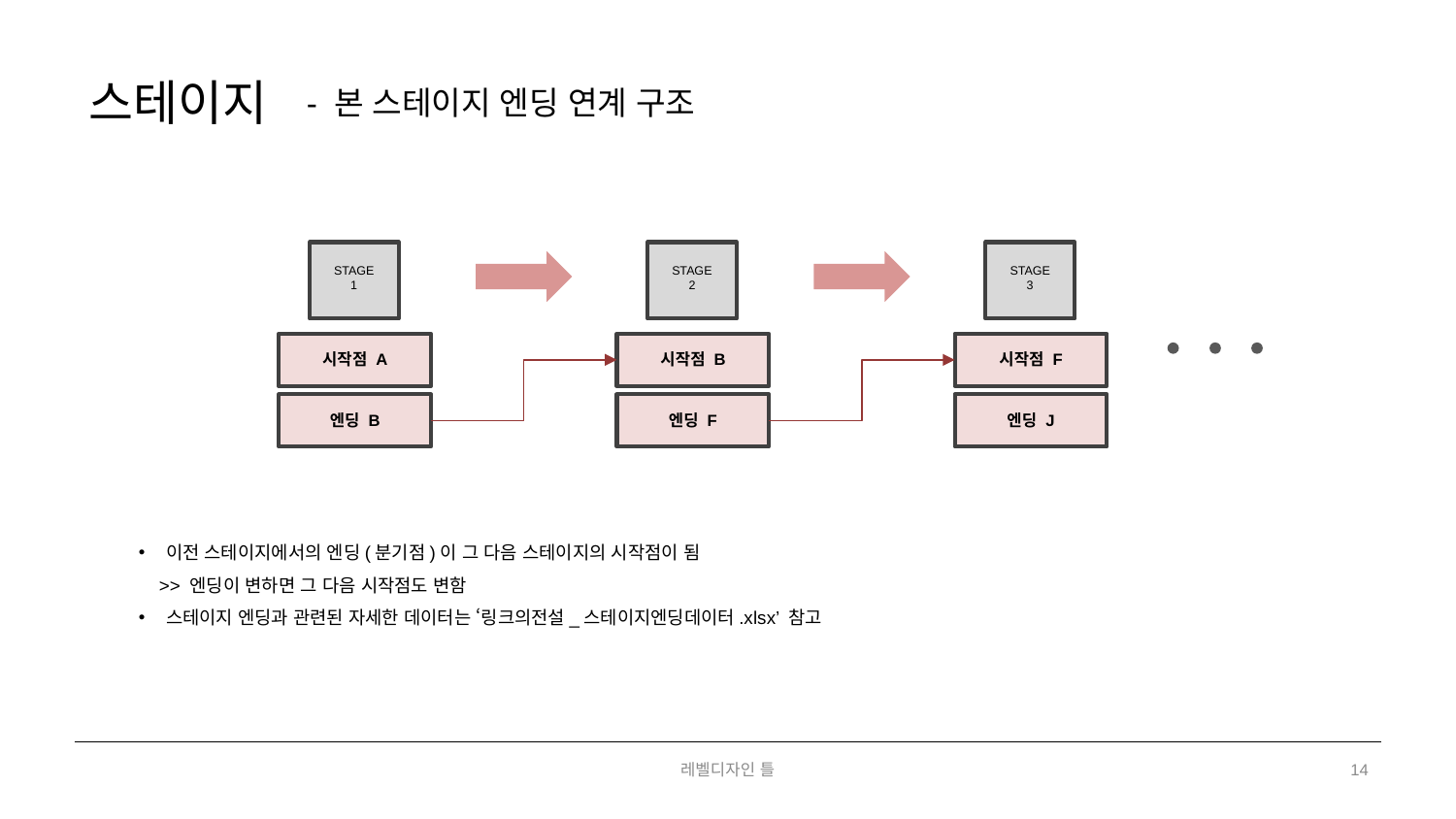

스테이지
- 본 스테이지 엔딩 연계 구조

STAGE1

STAGE2

STAGE3

시작점 A

시작점 B

시작점 F

엔딩 B

엔딩 F

엔딩 J
이전 스테이지에서의 엔딩(분기점)이 그 다음 스테이지의 시작점이 됨
    >> 엔딩이 변하면 그 다음 시작점도 변함
스테이지 엔딩과 관련된 자세한 데이터는 ‘링크의전설_스테이지엔딩데이터.xlsx’ 참고
레벨디자인 틀
14